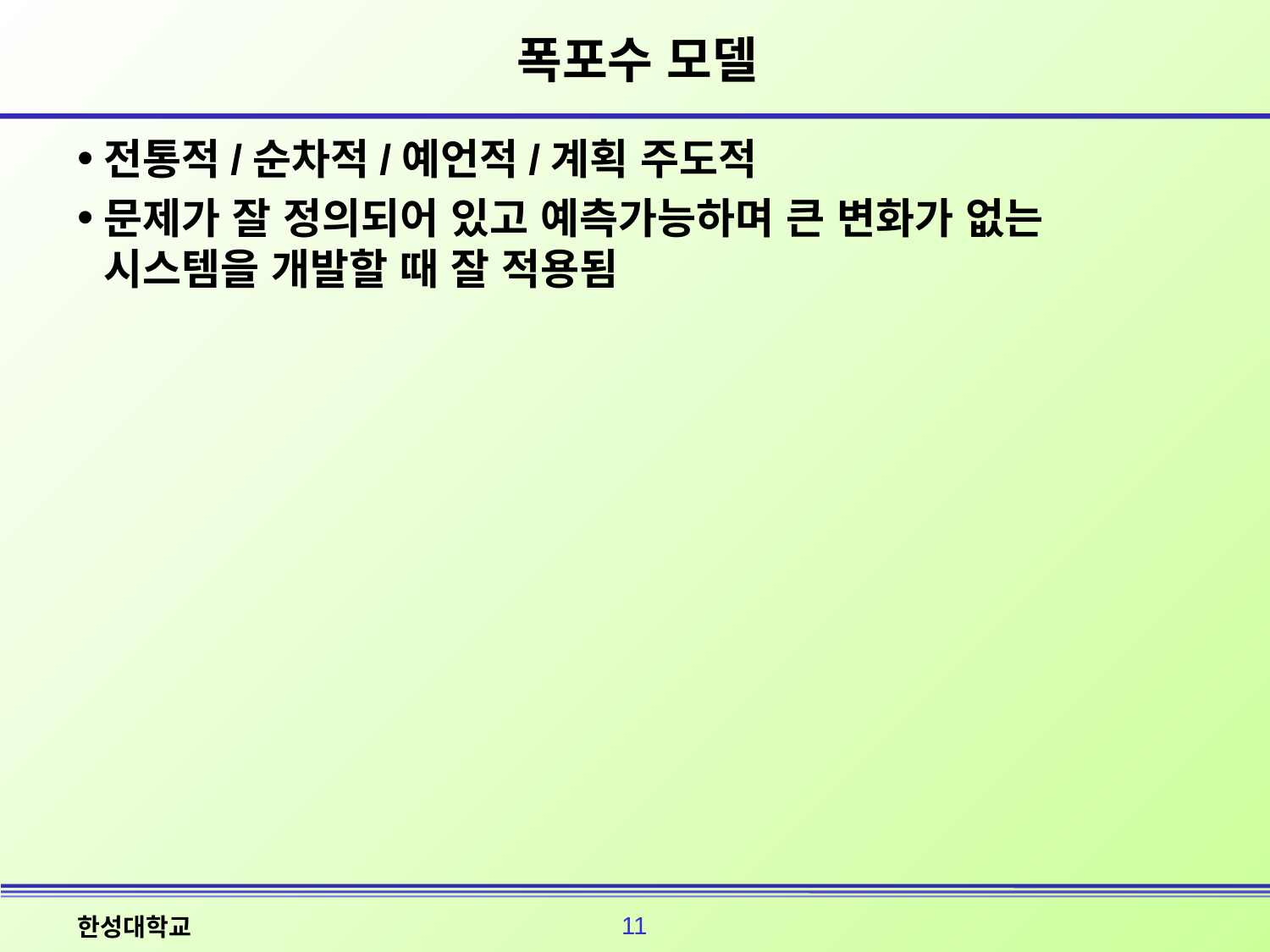

# 폭포수 모델
전통적/순차적/예언적/계획 주도적
문제가 잘 정의되어 있고 예측가능하며 큰 변화가 없는 시스템을 개발할 때 잘 적용됨